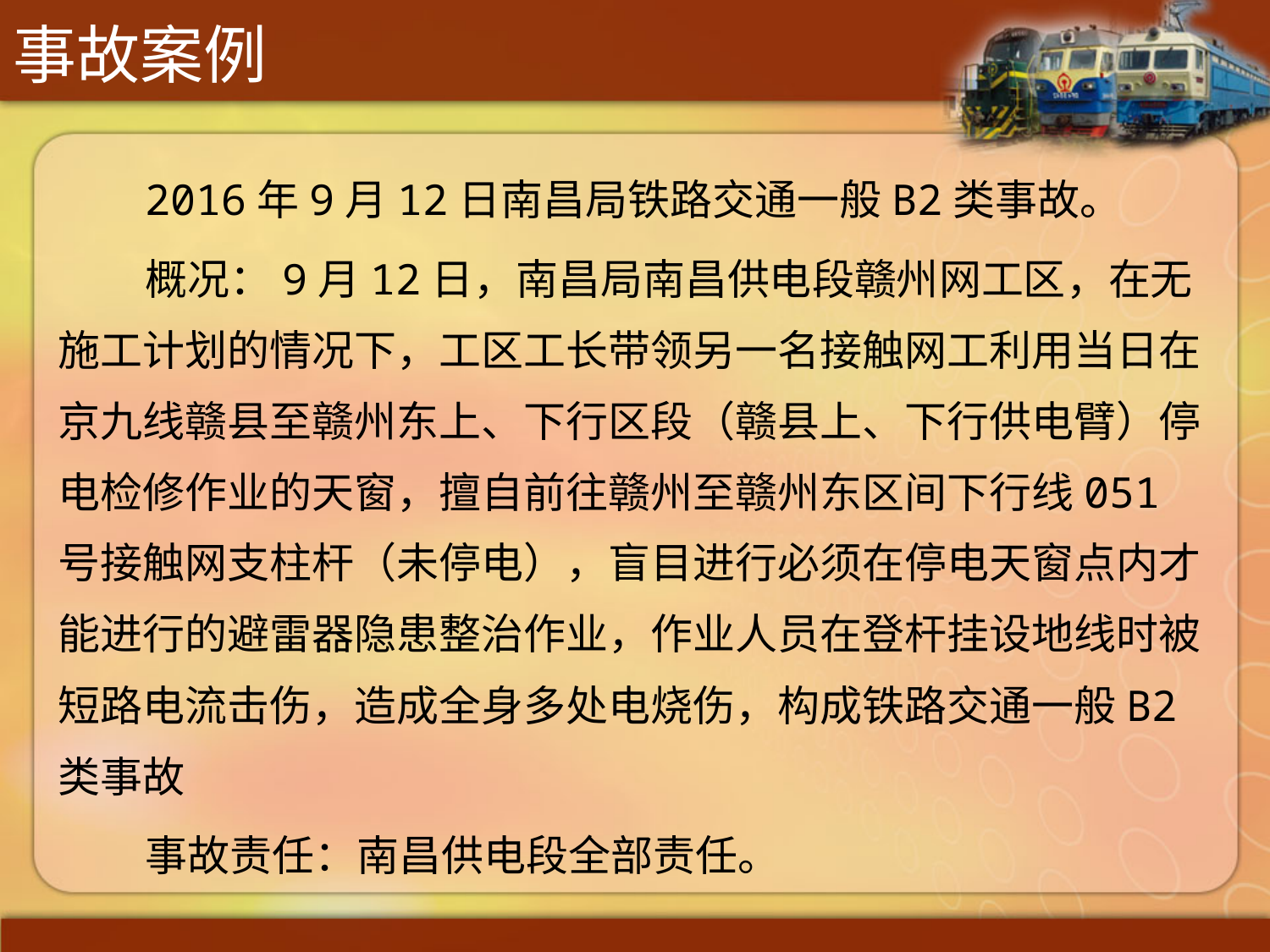

# 事故案例
2016年9月12日南昌局铁路交通一般B2类事故。
概况：9月12日，南昌局南昌供电段赣州网工区，在无施工计划的情况下，工区工长带领另一名接触网工利用当日在京九线赣县至赣州东上、下行区段（赣县上、下行供电臂）停电检修作业的天窗，擅自前往赣州至赣州东区间下行线051号接触网支柱杆（未停电），盲目进行必须在停电天窗点内才能进行的避雷器隐患整治作业，作业人员在登杆挂设地线时被短路电流击伤，造成全身多处电烧伤，构成铁路交通一般B2类事故
事故责任：南昌供电段全部责任。